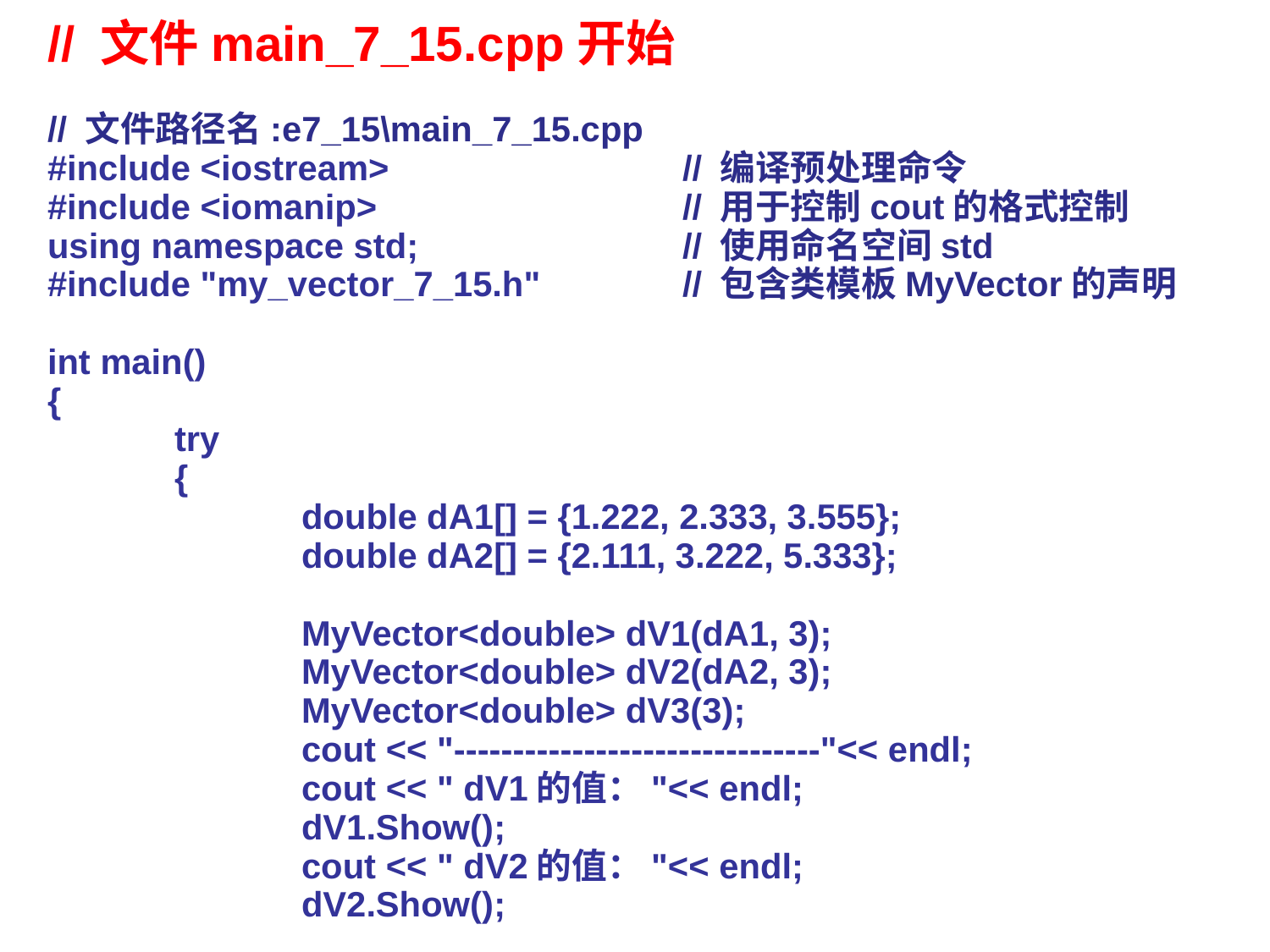

// 文件main_7_15.cpp开始

// 文件路径名:e7_15\main_7_15.cpp
#include <iostream>               		// 编译预处理命令
#include <iomanip>			// 用于控制cout的格式控制
using namespace std;			// 使用命名空间std
#include "my_vector_7_15.h"		// 包含类模板MyVector的声明

int main()
{
	try
	{
		double dA1[] = {1.222, 2.333, 3.555};
		double dA2[] = {2.111, 3.222, 5.333};

		MyVector<double> dV1(dA1, 3);
		MyVector<double> dV2(dA2, 3);
		MyVector<double> dV3(3);
		cout << "-------------------------------"<< endl;
		cout << " dV1的值："<< endl;
		dV1.Show();
		cout << " dV2的值："<< endl;
		dV2.Show();